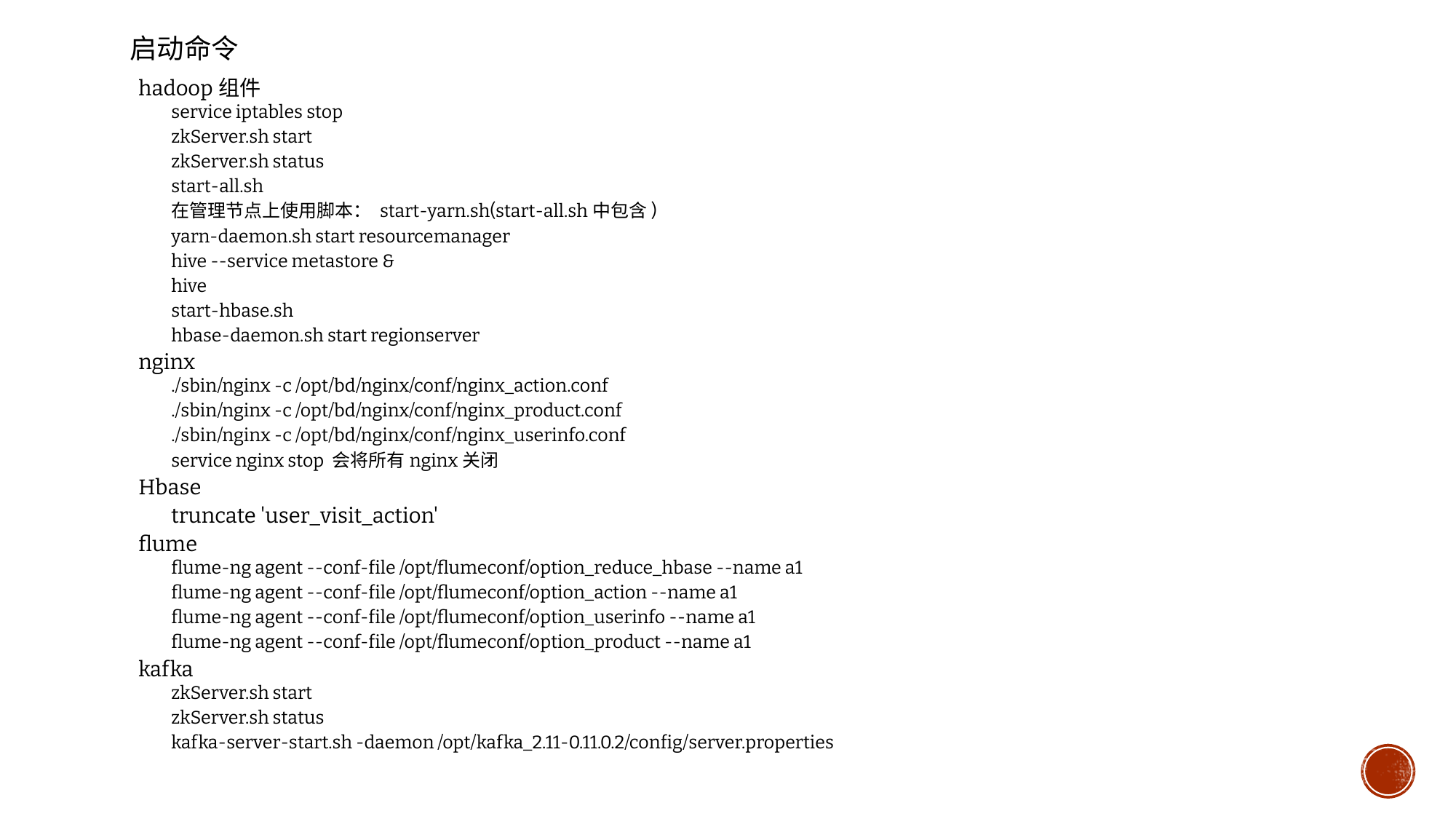

# 启动命令
hadoop组件
service iptables stop
zkServer.sh start
zkServer.sh status
start-all.sh
在管理节点上使用脚本： start-yarn.sh(start-all.sh中包含)
yarn-daemon.sh start resourcemanager
hive --service metastore &
hive
start-hbase.sh
hbase-daemon.sh start regionserver
nginx
./sbin/nginx -c /opt/bd/nginx/conf/nginx_action.conf
./sbin/nginx -c /opt/bd/nginx/conf/nginx_product.conf
./sbin/nginx -c /opt/bd/nginx/conf/nginx_userinfo.conf
service nginx stop 会将所有nginx关闭
Hbase
truncate 'user_visit_action'
flume
flume-ng agent --conf-file /opt/flumeconf/option_reduce_hbase --name a1
flume-ng agent --conf-file /opt/flumeconf/option_action --name a1
flume-ng agent --conf-file /opt/flumeconf/option_userinfo --name a1
flume-ng agent --conf-file /opt/flumeconf/option_product --name a1
kafka
zkServer.sh start
zkServer.sh status
kafka-server-start.sh -daemon /opt/kafka_2.11-0.11.0.2/config/server.properties